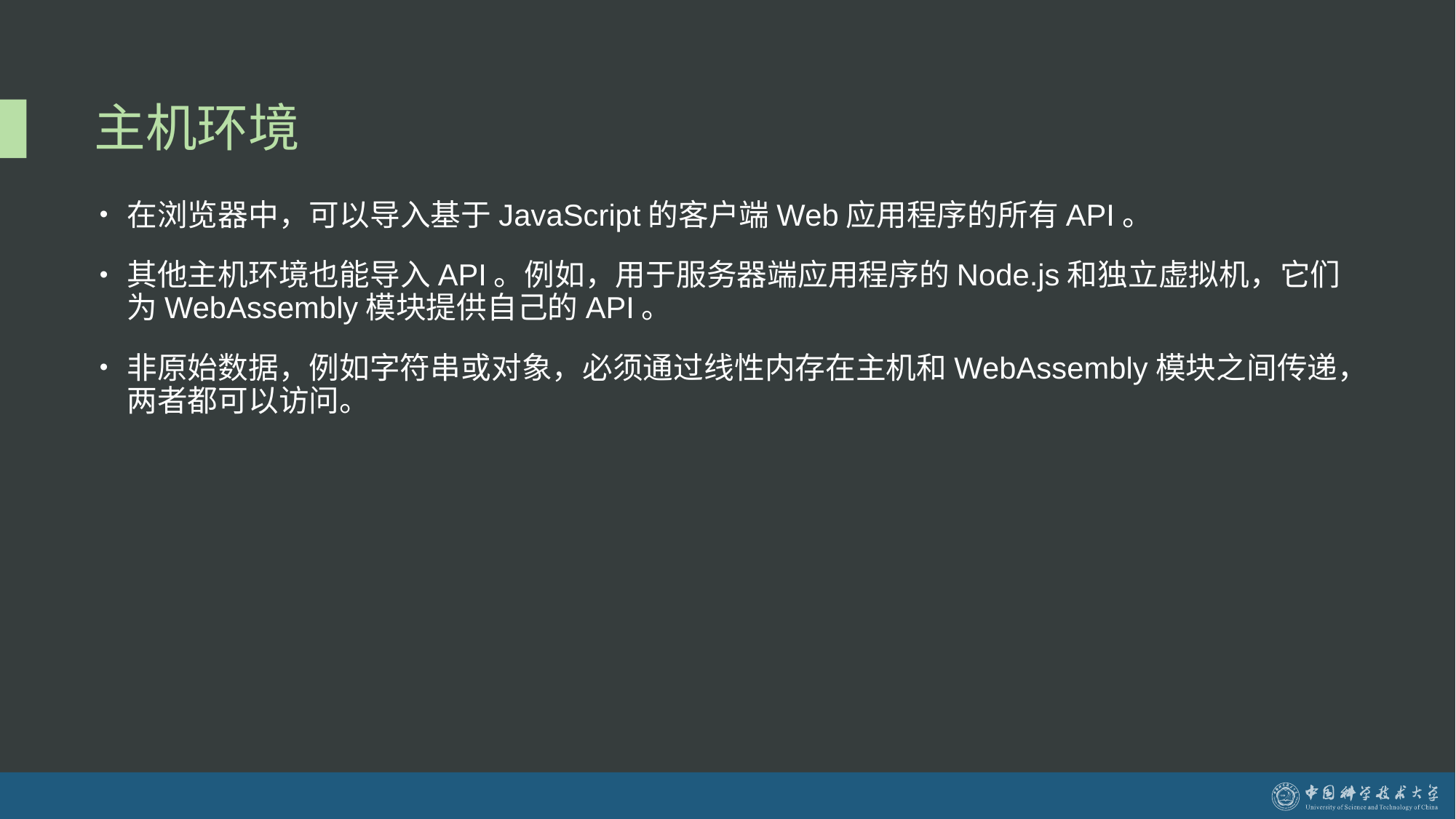

# 主机环境
在浏览器中，可以导入基于JavaScript的客户端Web应用程序的所有API。
其他主机环境也能导入API。例如，用于服务器端应用程序的Node.js和独立虚拟机，它们为WebAssembly模块提供自己的API。
非原始数据，例如字符串或对象，必须通过线性内存在主机和WebAssembly模块之间传递，两者都可以访问。